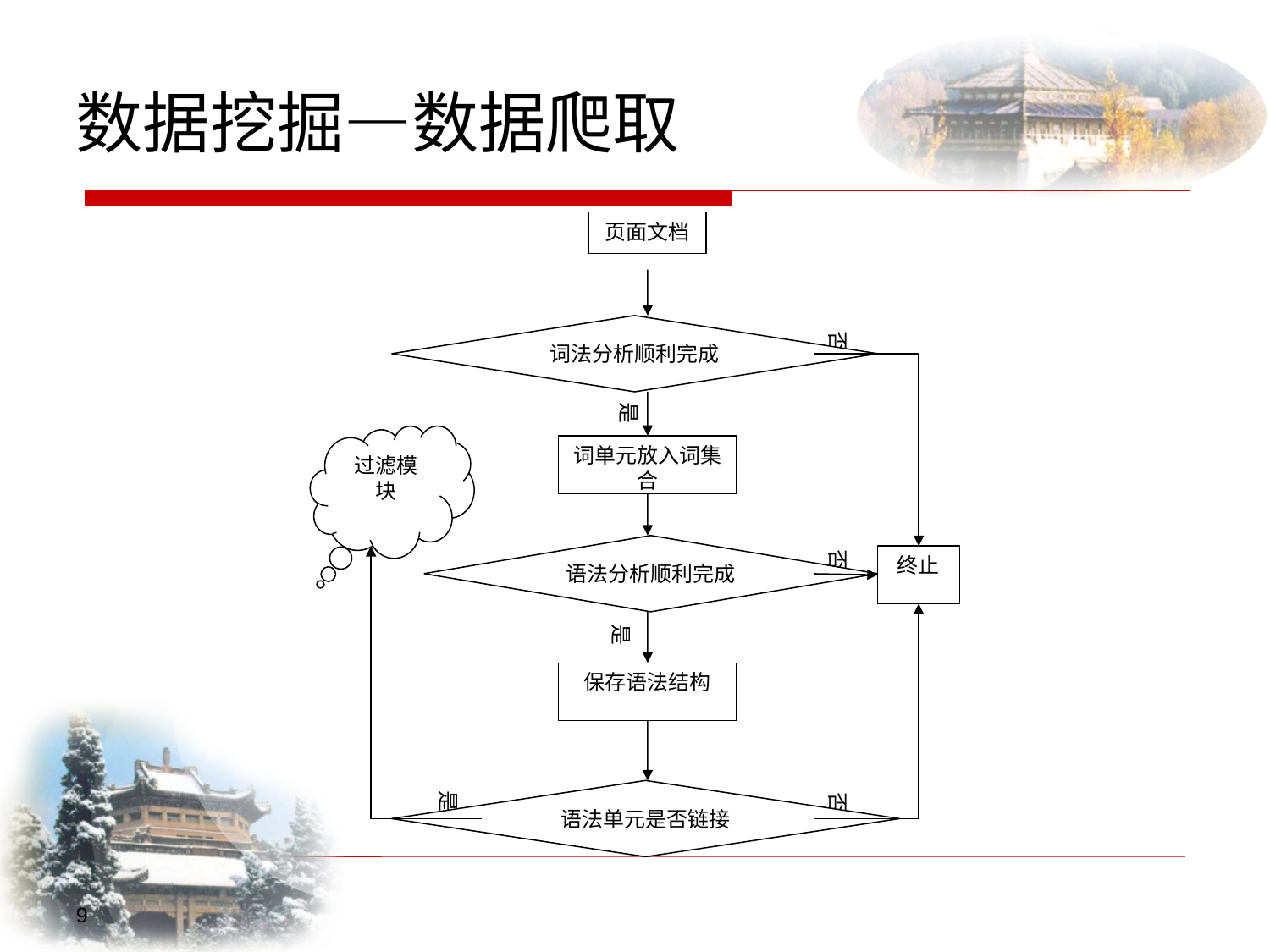

数据挖掘—数据爬取
页面文档
词法分析顺利完成
否
是
过滤模块
词单元放入词集合
语法分析顺利完成
否
终止
是
保存语法结构
是
否
语法单元是否链接
9